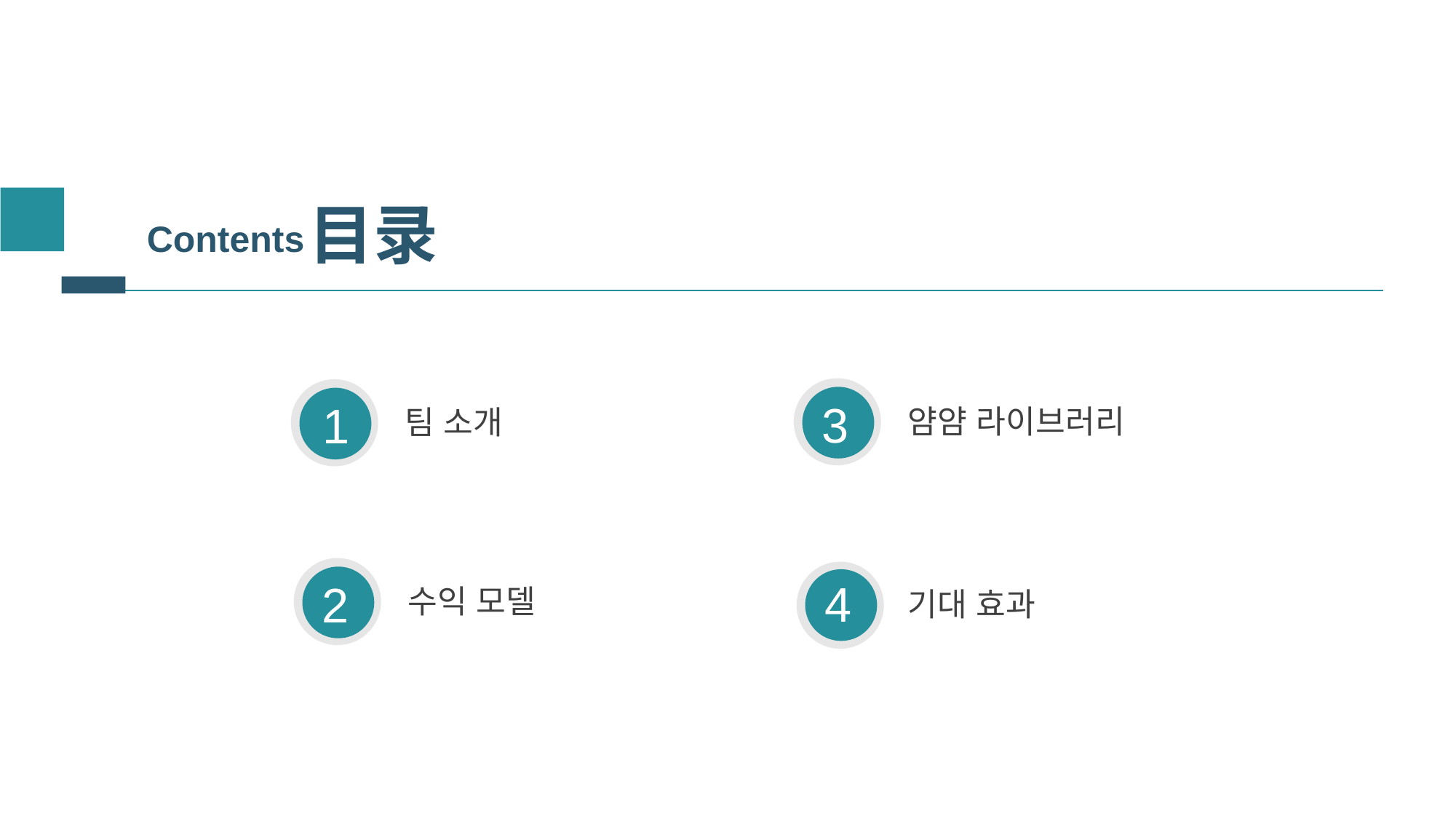

目录
Contents

3
1
얌얌 라이브러리
팀 소개

4
2

수익 모델
기대 효과